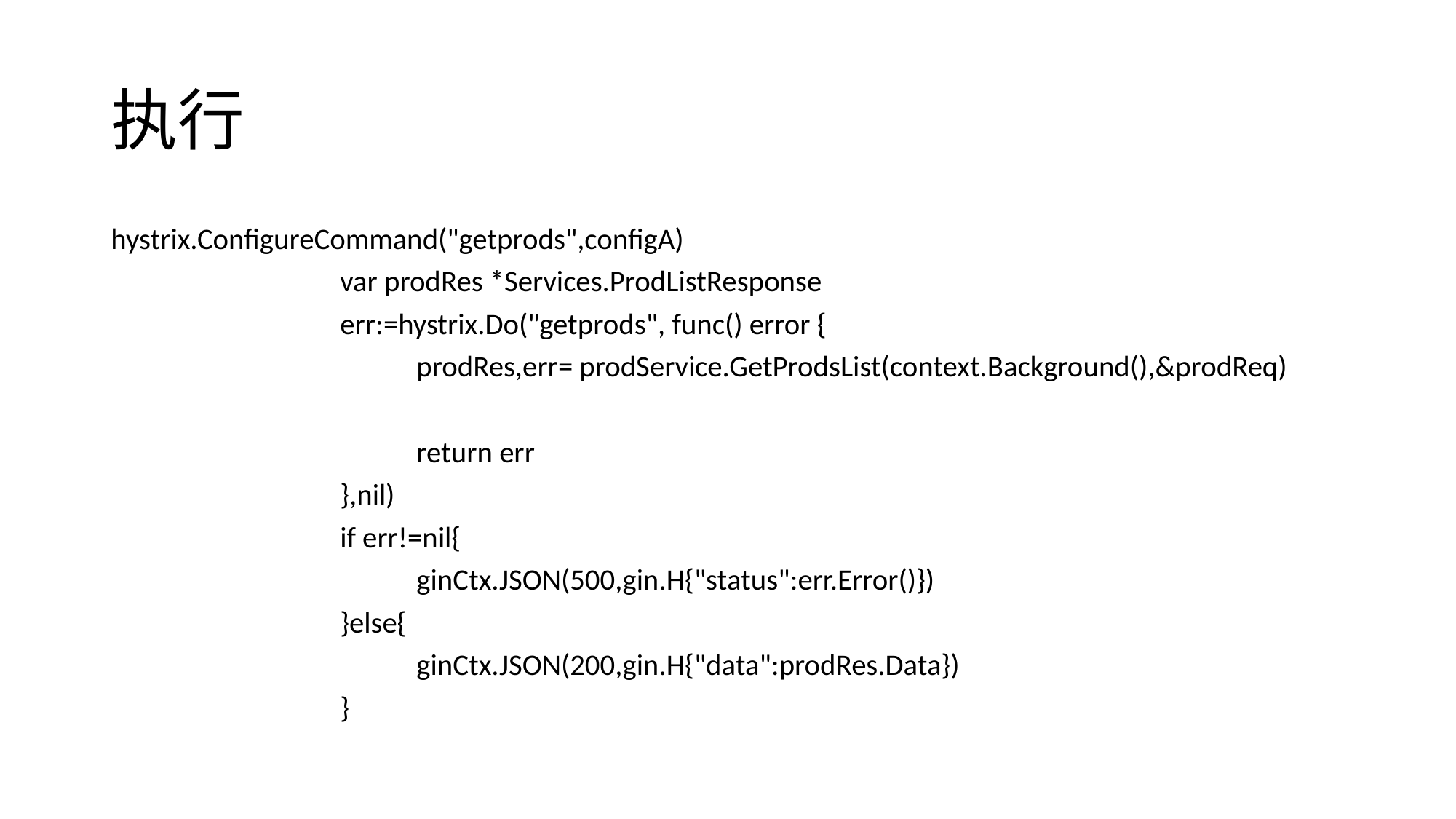

# 执行
hystrix.ConfigureCommand("getprods",configA)
			var prodRes *Services.ProdListResponse
			err:=hystrix.Do("getprods", func() error {
				prodRes,err= prodService.GetProdsList(context.Background(),&prodReq)

				return err
			},nil)
			if err!=nil{
				ginCtx.JSON(500,gin.H{"status":err.Error()})
			}else{
				ginCtx.JSON(200,gin.H{"data":prodRes.Data})
			}